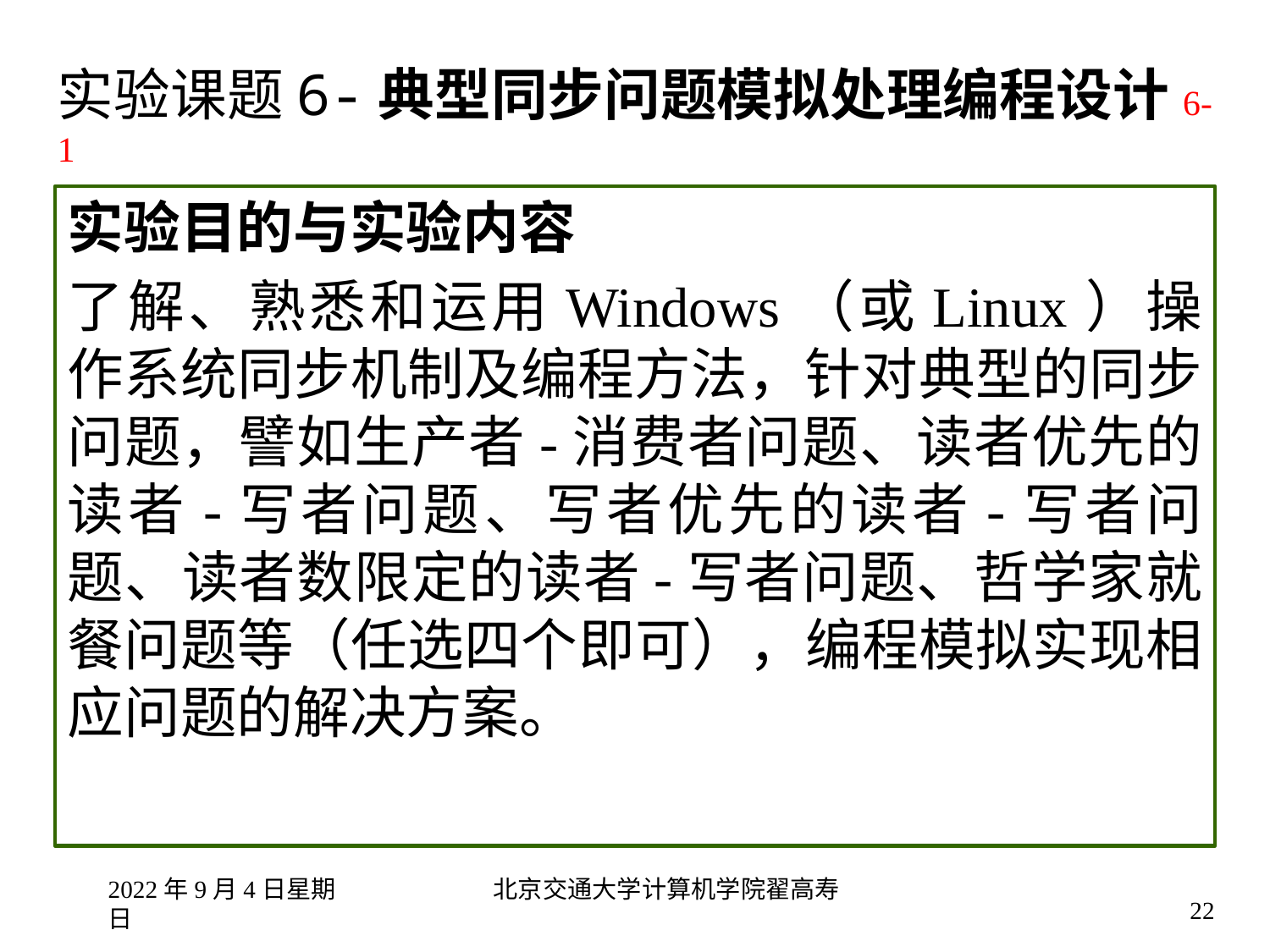

# 实验课题6-典型同步问题模拟处理编程设计6-1
实验目的与实验内容
了解、熟悉和运用Windows（或Linux）操作系统同步机制及编程方法，针对典型的同步问题，譬如生产者-消费者问题、读者优先的读者-写者问题、写者优先的读者-写者问题、读者数限定的读者-写者问题、哲学家就餐问题等（任选四个即可），编程模拟实现相应问题的解决方案。
2022年9月4日星期日
北京交通大学计算机学院翟高寿
22